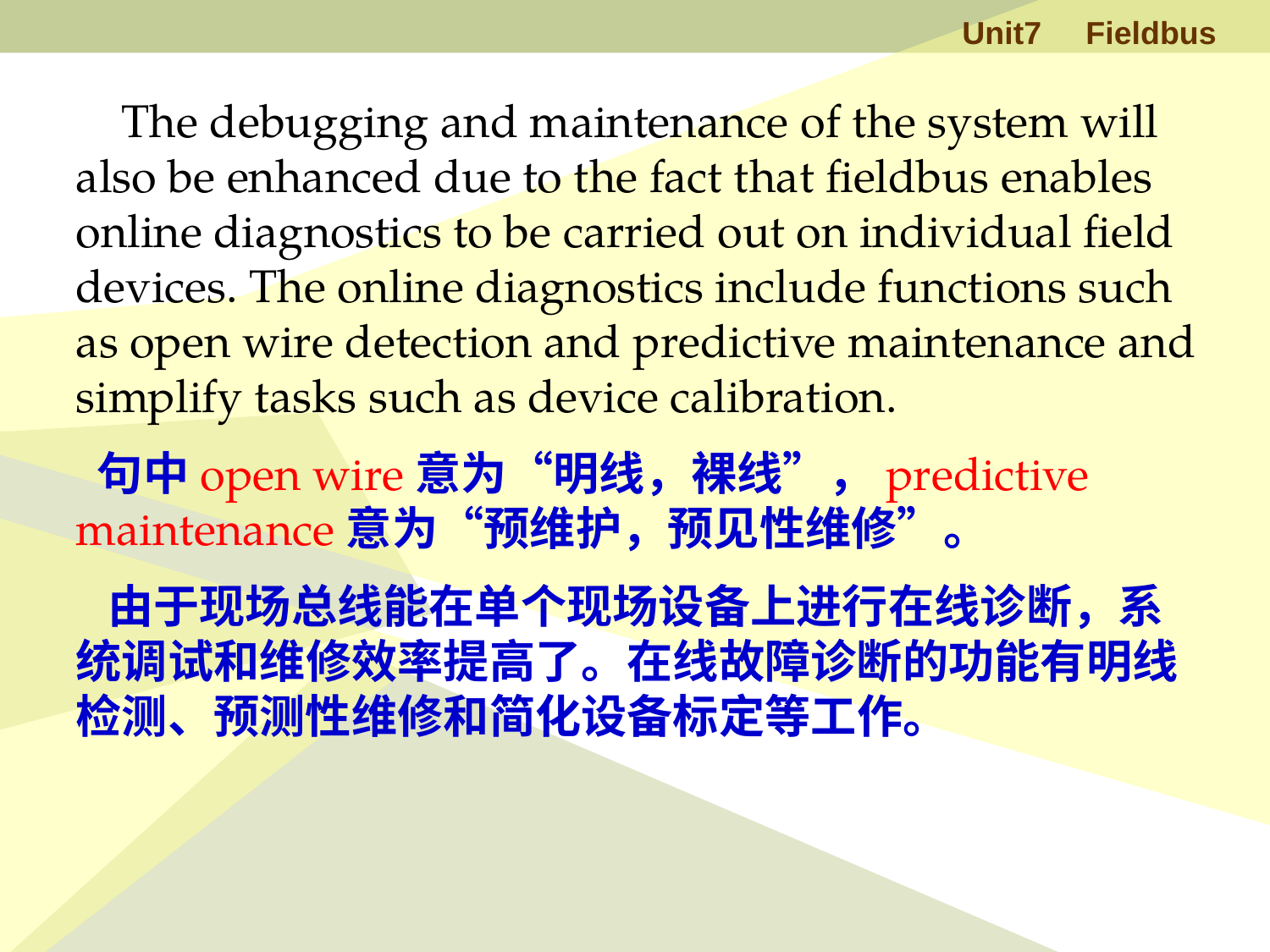

The debugging and maintenance of the system will also be enhanced due to the fact that fieldbus enables online diagnostics to be carried out on individual field devices. The online diagnostics include functions such as open wire detection and predictive maintenance and simplify tasks such as device calibration.
 句中open wire意为“明线，裸线”，predictive maintenance意为“预维护，预见性维修”。
  由于现场总线能在单个现场设备上进行在线诊断，系统调试和维修效率提高了。在线故障诊断的功能有明线检测、预测性维修和简化设备标定等工作。